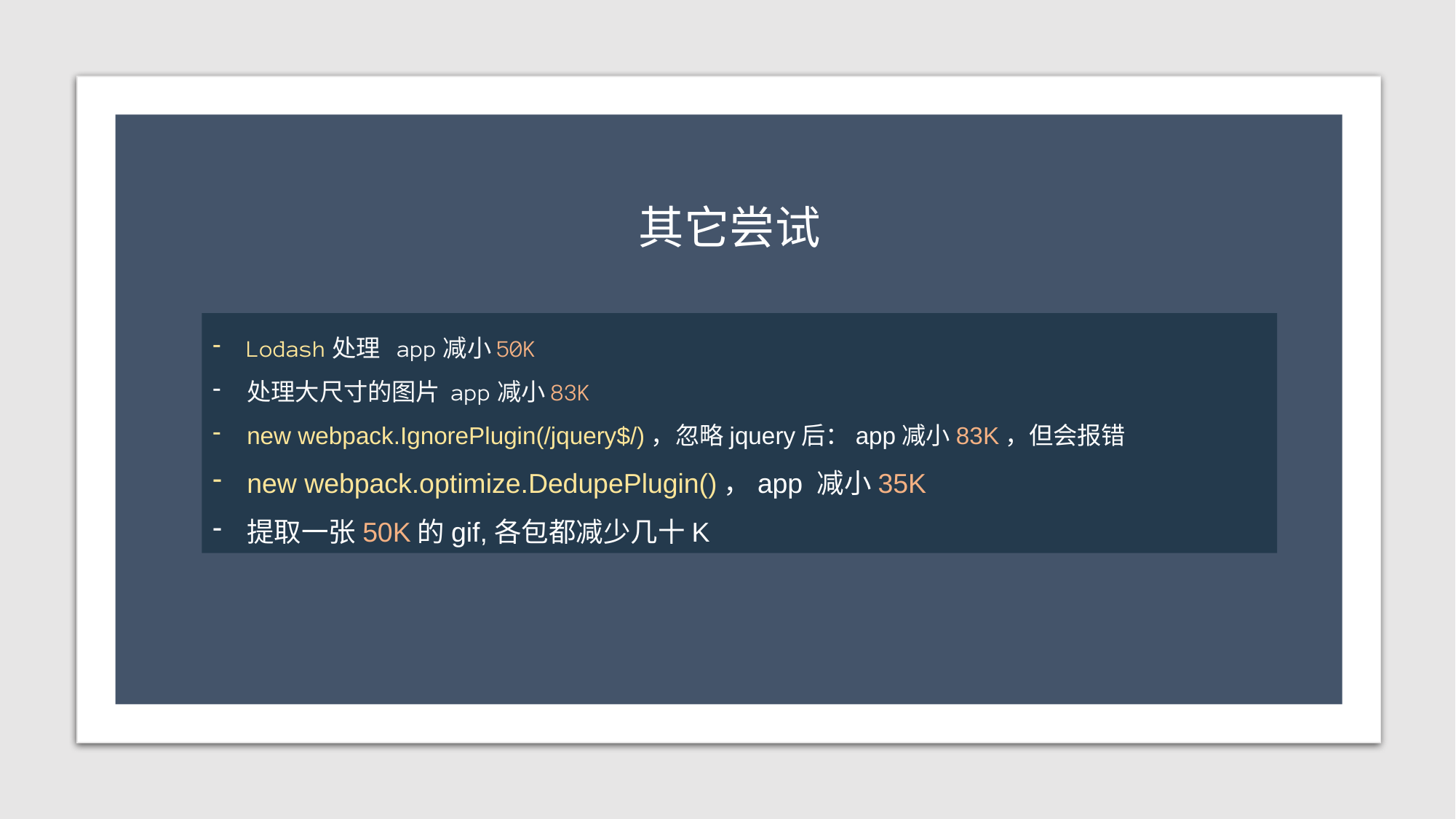

其它尝试
Lodash处理  app减小50K
处理大尺寸的图片 app减小83K
new webpack.IgnorePlugin(/jquery$/)，忽略jquery后：app减小83K，但会报错
new webpack.optimize.DedupePlugin()，app 减小35K
提取一张50K的gif,各包都减少几十K